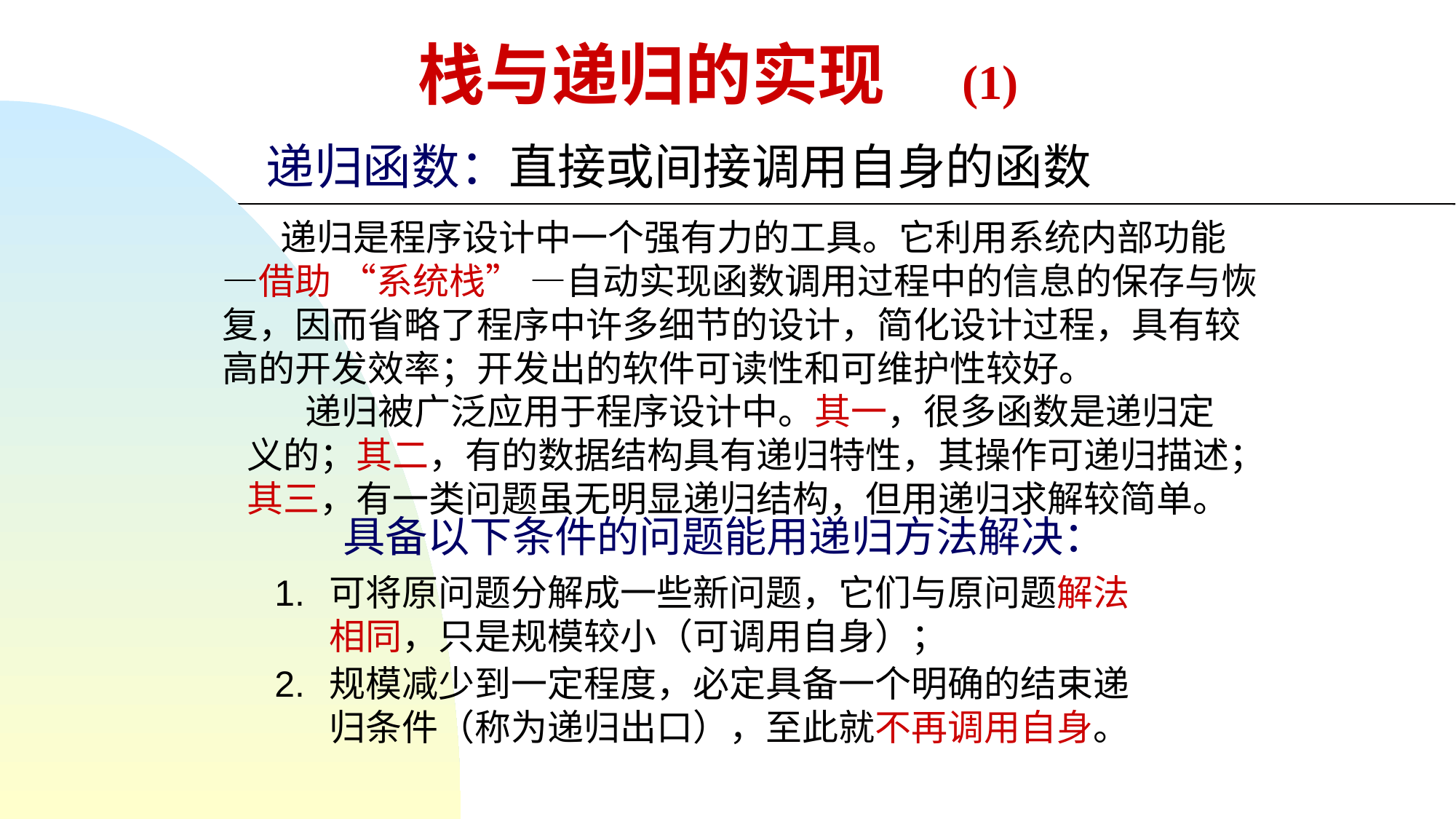

# 栈与递归的实现    (1)
递归函数：直接或间接调用自身的函数
      递归是程序设计中一个强有力的工具。它利用系统内部功能—借助 “系统栈” —自动实现函数调用过程中的信息的保存与恢复，因而省略了程序中许多细节的设计，简化设计过程，具有较高的开发效率；开发出的软件可读性和可维护性较好。
      递归被广泛应用于程序设计中。其一，很多函数是递归定义的；其二，有的数据结构具有递归特性，其操作可递归描述；其三，有一类问题虽无明显递归结构，但用递归求解较简单。
具备以下条件的问题能用递归方法解决：
可将原问题分解成一些新问题，它们与原问题解法相同，只是规模较小（可调用自身）；
规模减少到一定程度，必定具备一个明确的结束递归条件（称为递归出口），至此就不再调用自身。